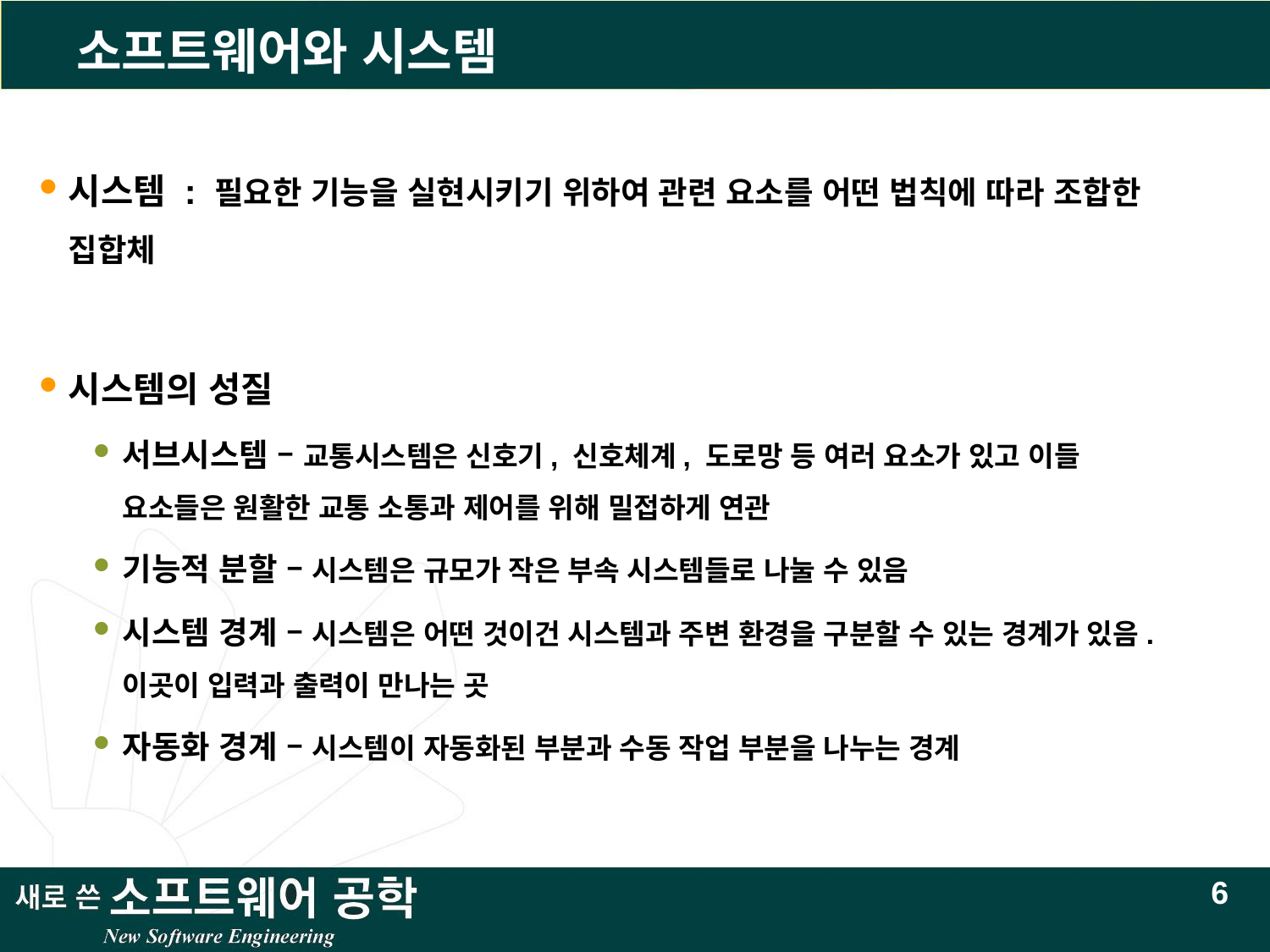

# 소프트웨어와 시스템
시스템 : 필요한 기능을 실현시키기 위하여 관련 요소를 어떤 법칙에 따라 조합한 집합체

시스템의 성질
서브시스템 – 교통시스템은 신호기, 신호체계, 도로망 등 여러 요소가 있고 이들 요소들은 원활한 교통 소통과 제어를 위해 밀접하게 연관
기능적 분할 – 시스템은 규모가 작은 부속 시스템들로 나눌 수 있음
시스템 경계 – 시스템은 어떤 것이건 시스템과 주변 환경을 구분할 수 있는 경계가 있음. 이곳이 입력과 출력이 만나는 곳
자동화 경계 – 시스템이 자동화된 부분과 수동 작업 부분을 나누는 경계
6